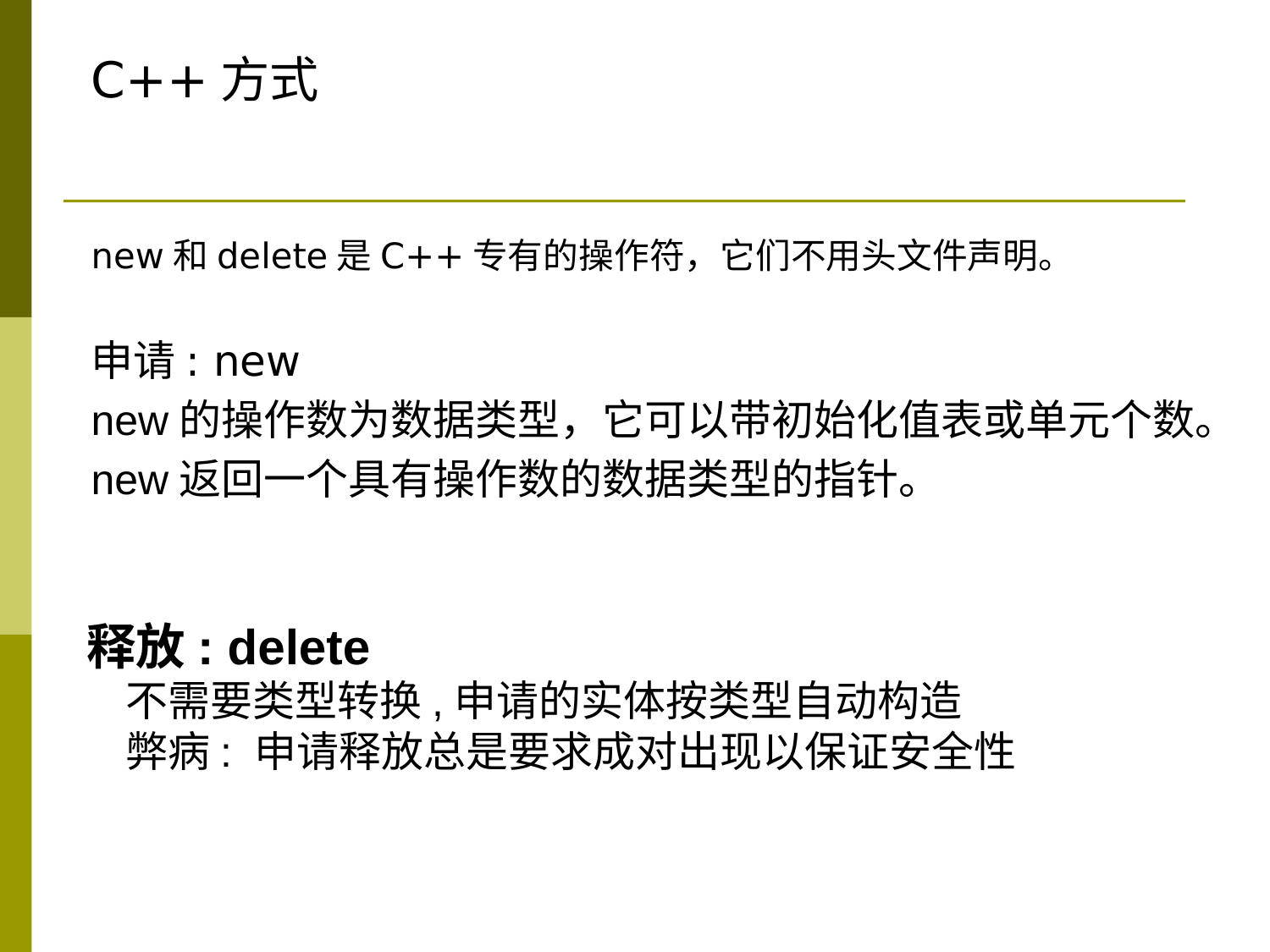

C++方式

new和delete是C++专有的操作符，它们不用头文件声明。

申请: new
new的操作数为数据类型，它可以带初始化值表或单元个数。
new返回一个具有操作数的数据类型的指针。

释放: delete
   不需要类型转换,申请的实体按类型自动构造
   弊病: 申请释放总是要求成对出现以保证安全性